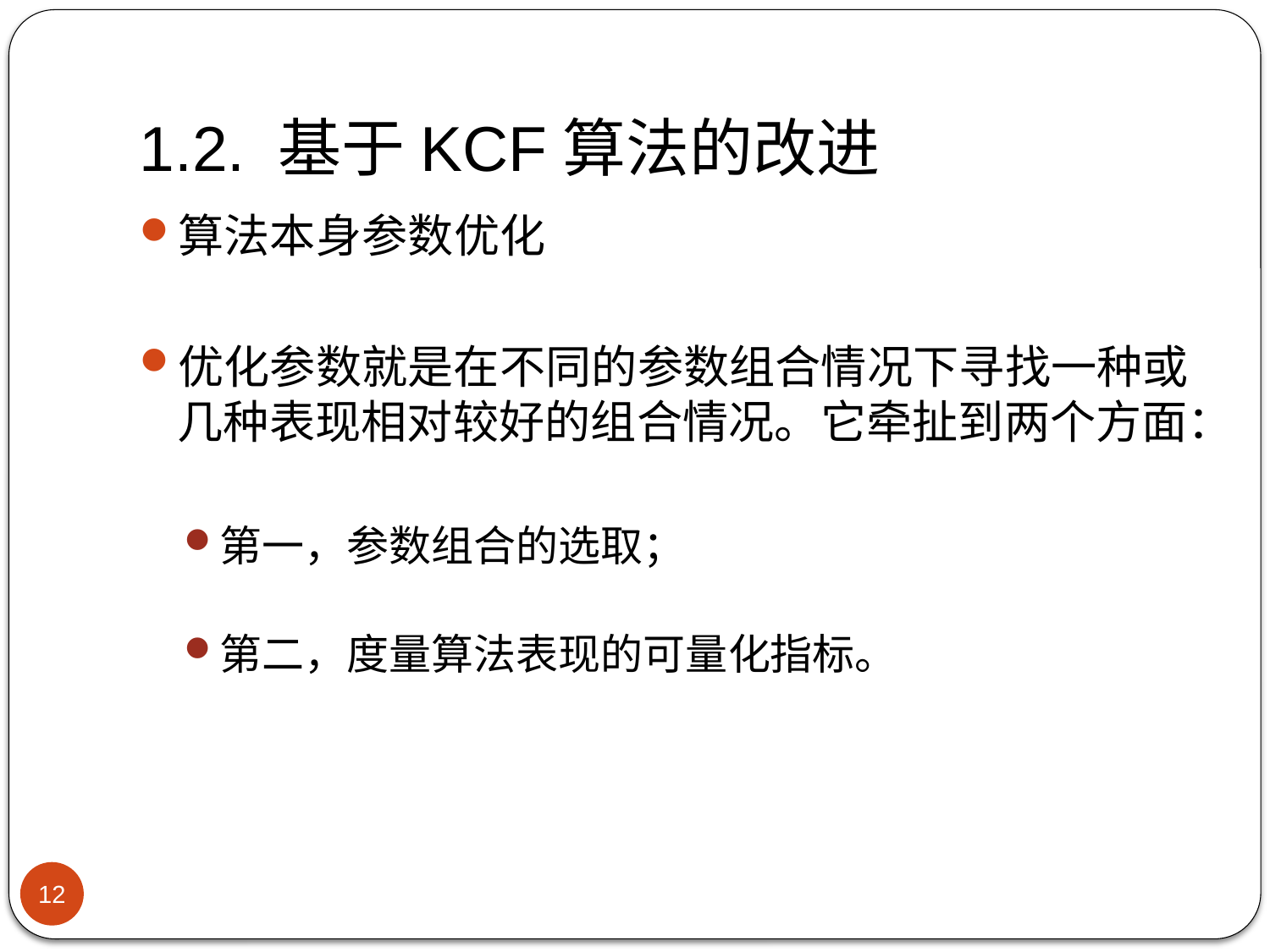

# 1.2. 基于KCF算法的改进
算法本身参数优化

优化参数就是在不同的参数组合情况下寻找一种或几种表现相对较好的组合情况。它牵扯到两个方面：

第一，参数组合的选取；
第二，度量算法表现的可量化指标。
12